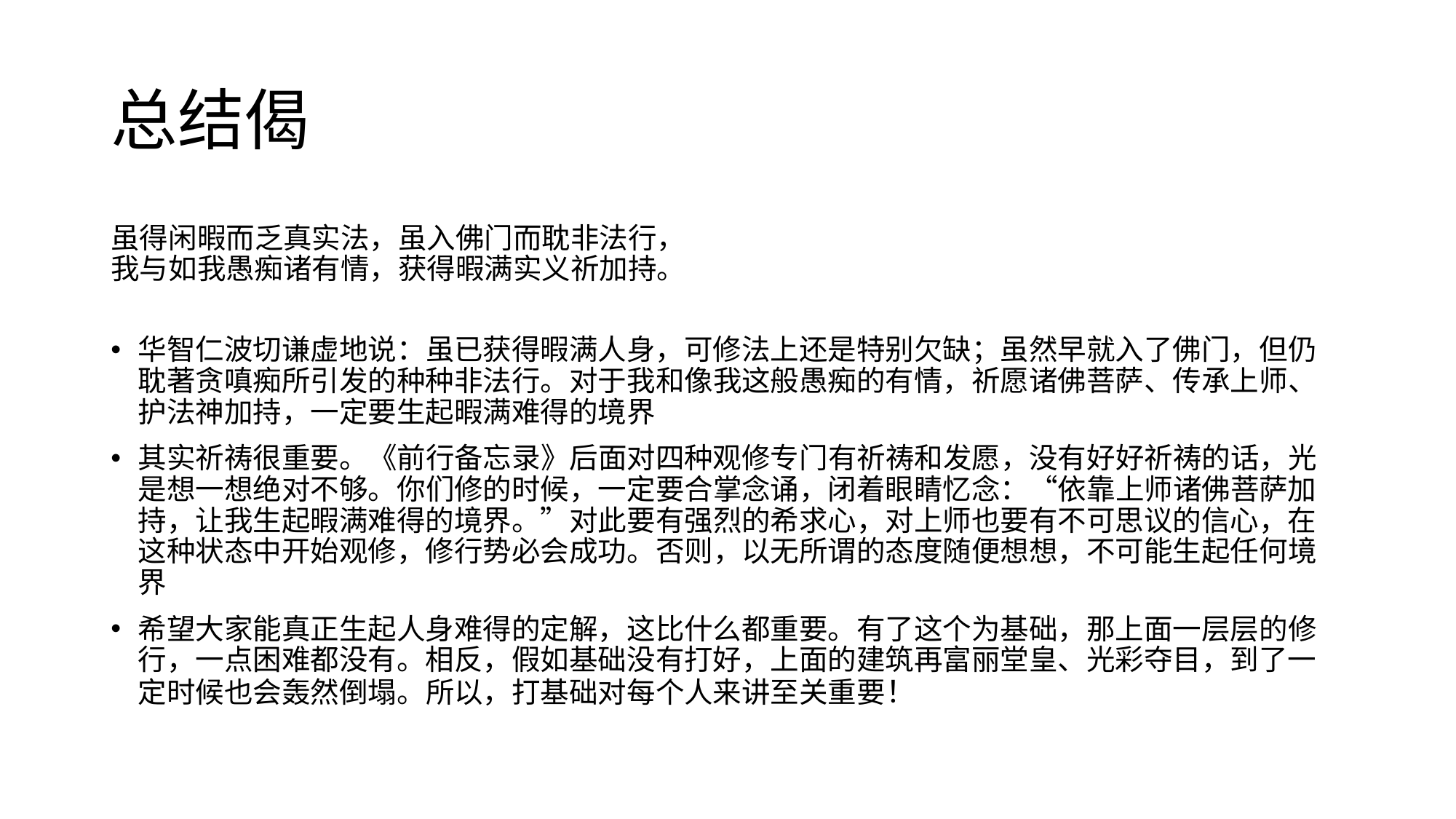

# 总结偈
虽得闲暇而乏真实法，虽入佛门而耽非法行，
我与如我愚痴诸有情，获得暇满实义祈加持。
华智仁波切谦虚地说：虽已获得暇满人身，可修法上还是特别欠缺；虽然早就入了佛门，但仍耽著贪嗔痴所引发的种种非法行。对于我和像我这般愚痴的有情，祈愿诸佛菩萨、传承上师、护法神加持，一定要生起暇满难得的境界
其实祈祷很重要。《前行备忘录》后面对四种观修专门有祈祷和发愿，没有好好祈祷的话，光是想一想绝对不够。你们修的时候，一定要合掌念诵，闭着眼睛忆念：“依靠上师诸佛菩萨加持，让我生起暇满难得的境界。”对此要有强烈的希求心，对上师也要有不可思议的信心，在这种状态中开始观修，修行势必会成功。否则，以无所谓的态度随便想想，不可能生起任何境界
希望大家能真正生起人身难得的定解，这比什么都重要。有了这个为基础，那上面一层层的修行，一点困难都没有。相反，假如基础没有打好，上面的建筑再富丽堂皇、光彩夺目，到了一定时候也会轰然倒塌。所以，打基础对每个人来讲至关重要！